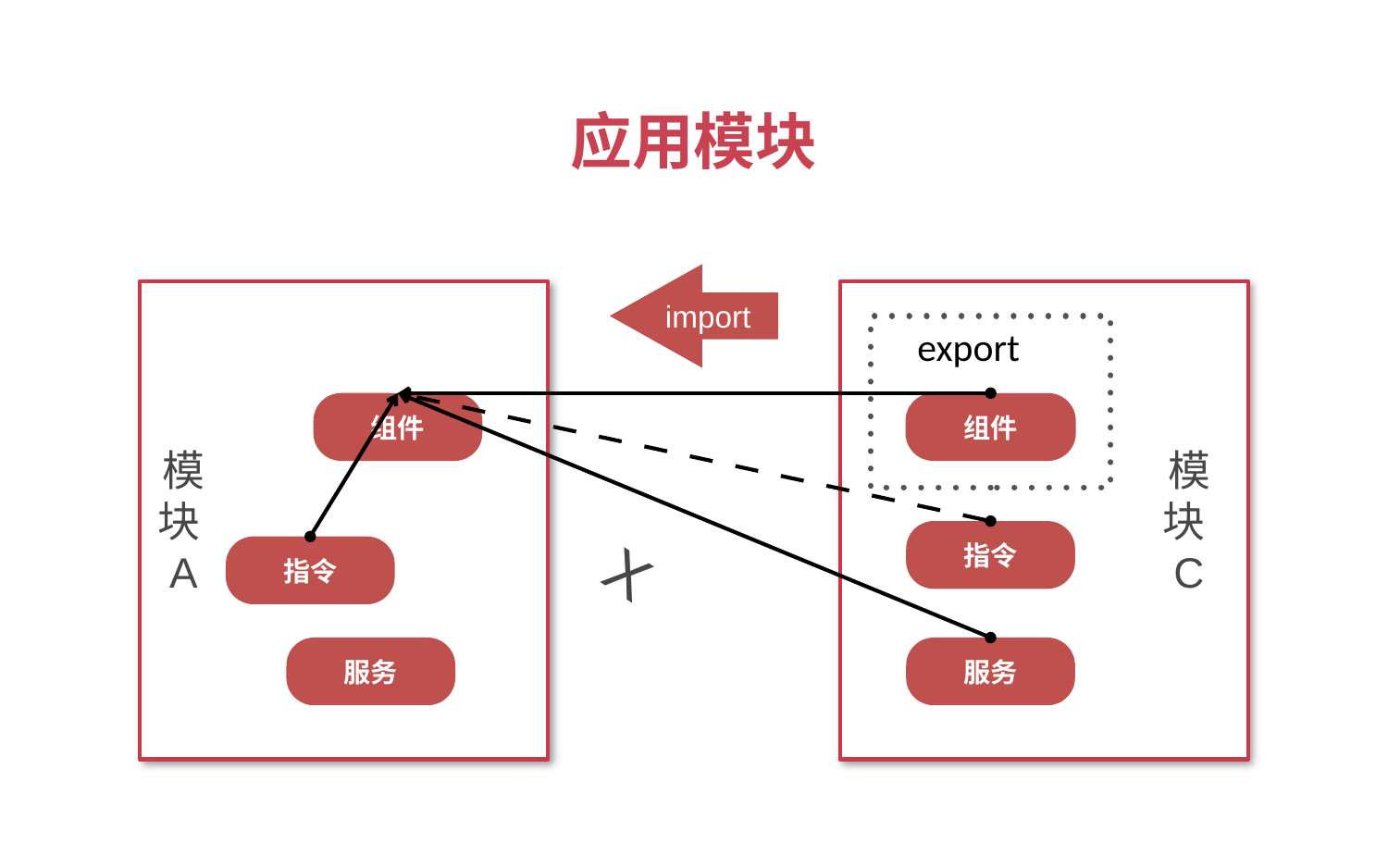

应用模块

import
export
组件
组件
模块A
模块C
指令
X
指令
服务
服务